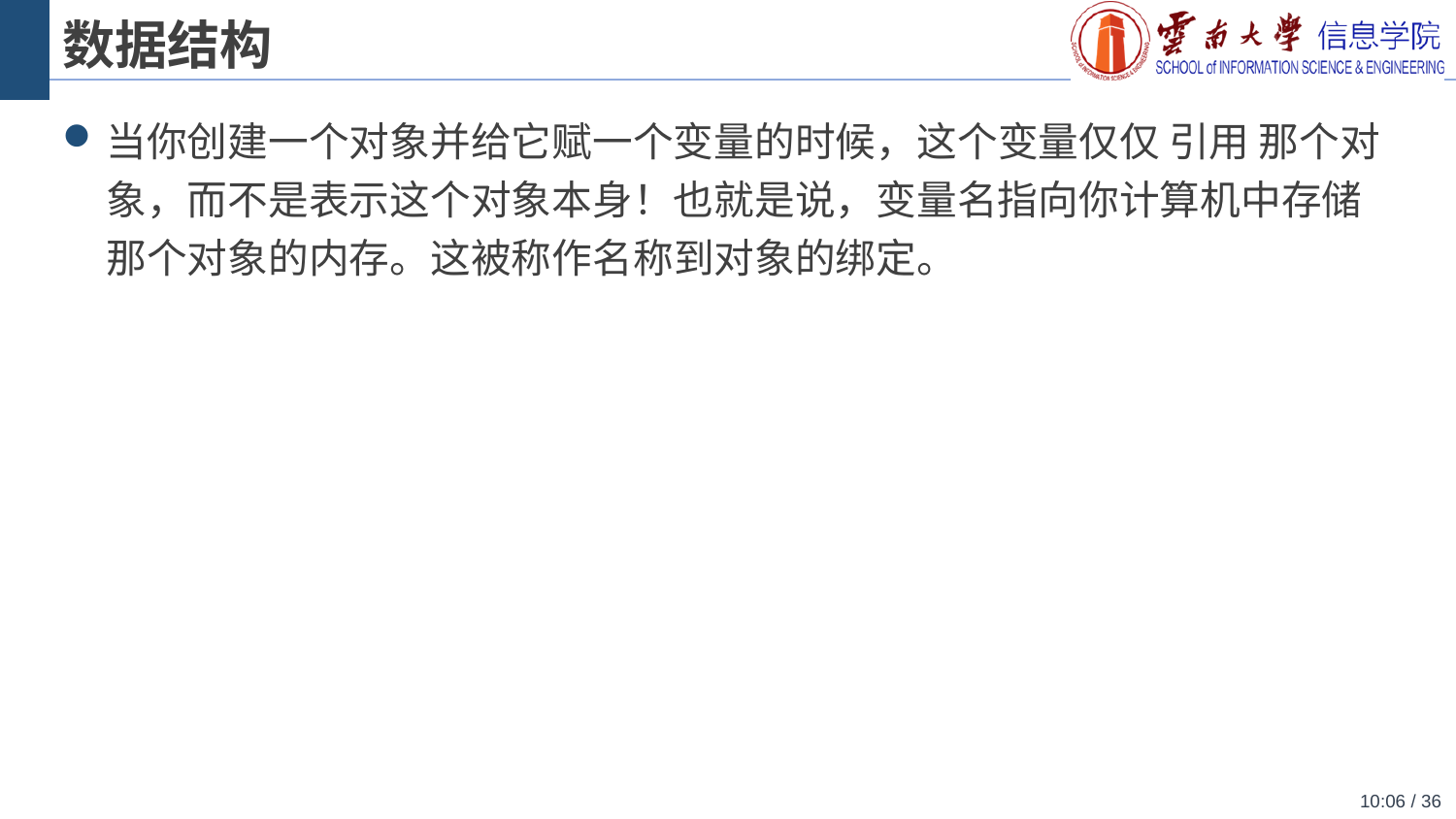

# 数据结构
当你创建一个对象并给它赋一个变量的时候，这个变量仅仅 引用 那个对象，而不是表示这个对象本身！也就是说，变量名指向你计算机中存储那个对象的内存。这被称作名称到对象的绑定。